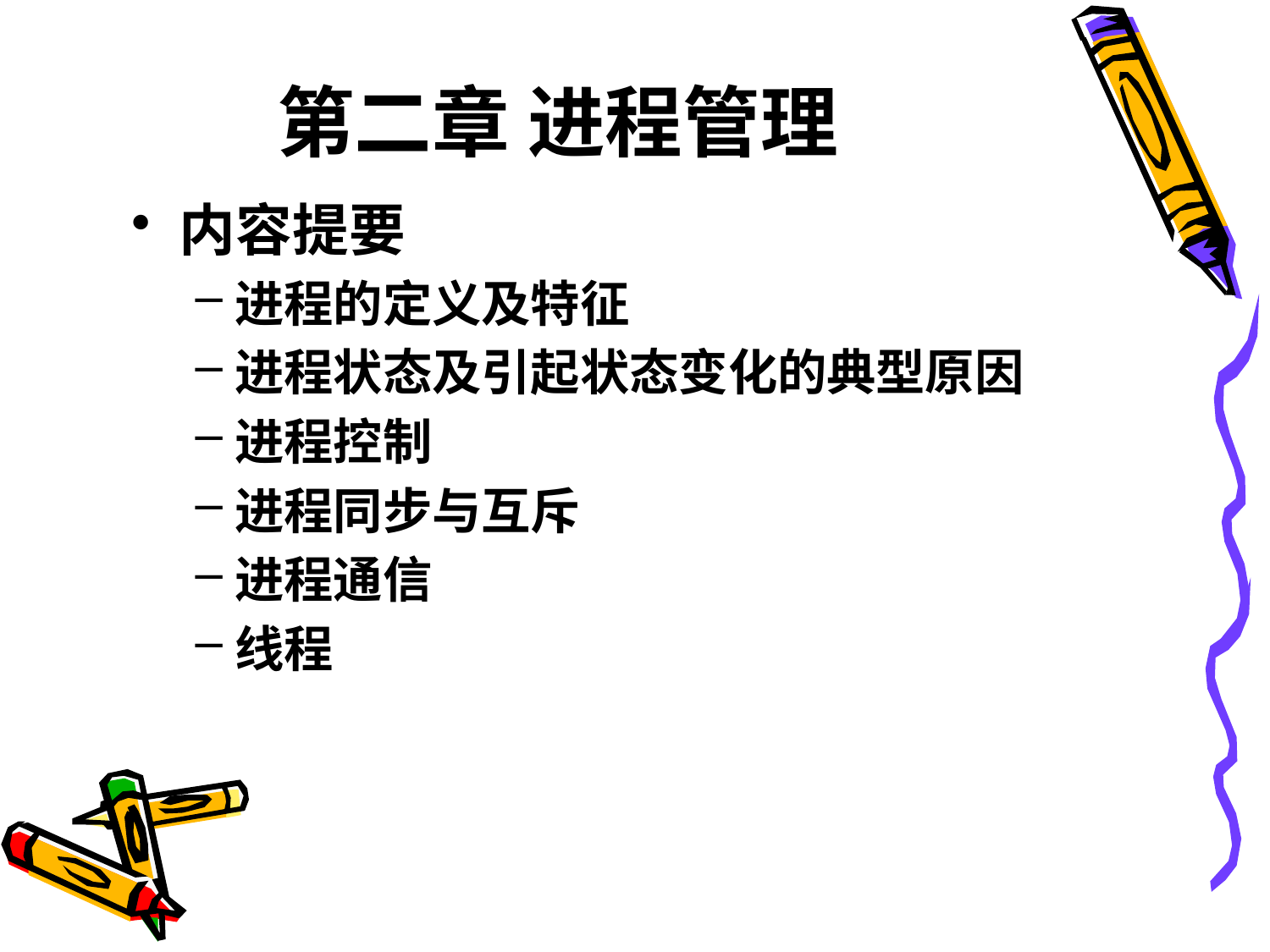

# 第二章 进程管理
内容提要
进程的定义及特征
进程状态及引起状态变化的典型原因
进程控制
进程同步与互斥
进程通信
线程